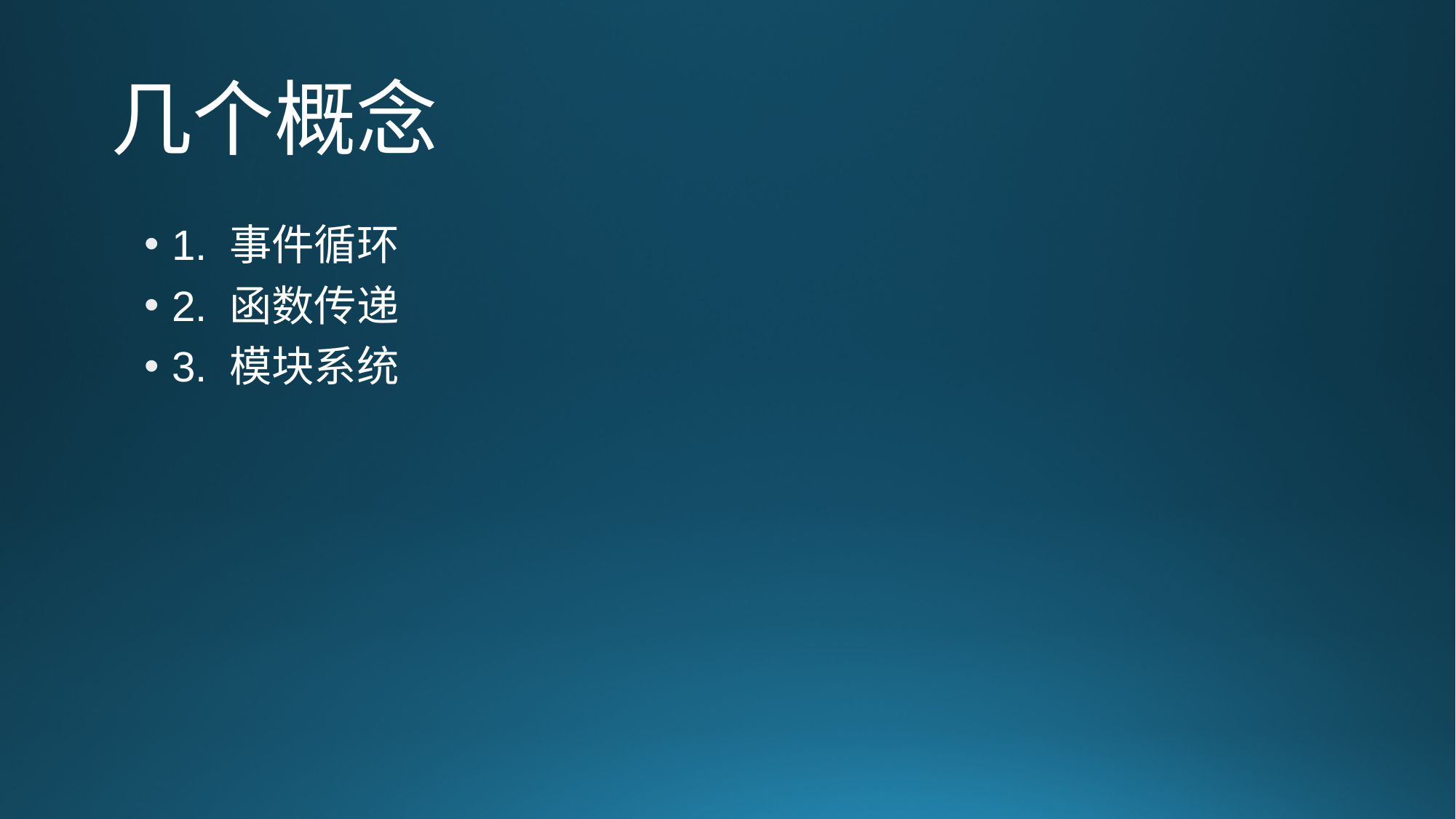

# 几个概念
1. 事件循环
2. 函数传递
3. 模块系统